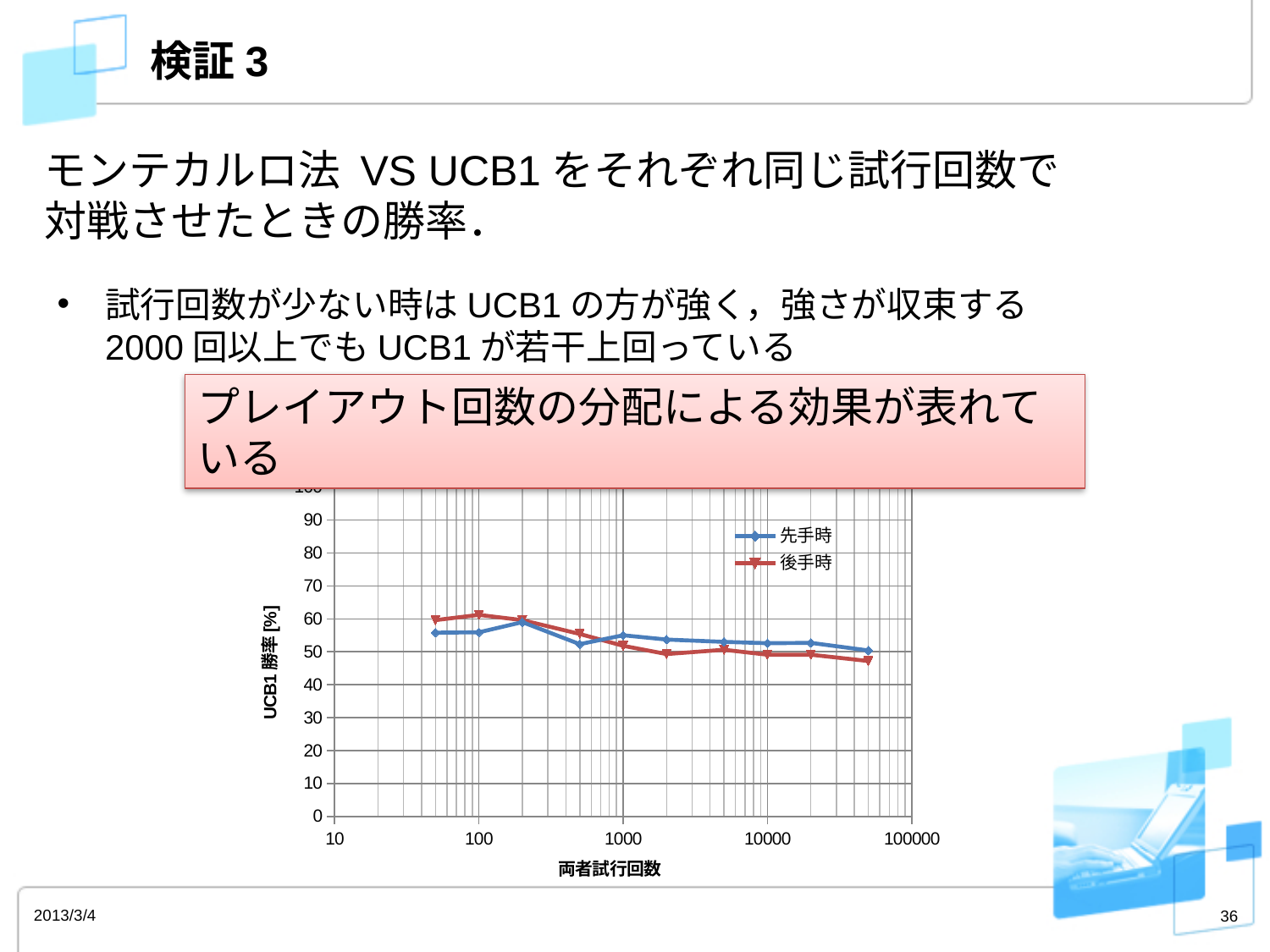

# 検証3
モンテカルロ法 VS UCB1をそれぞれ同じ試行回数で対戦させたときの勝率．
試行回数が少ない時はUCB1の方が強く，強さが収束する2000回以上でもUCB1が若干上回っている
プレイアウト回数の分配による効果が表れている

### Chart: UCB1 VS モンテカルロ法

| Category | 先手時 | 後手時 |
|---|---|---|
2013/3/4
36